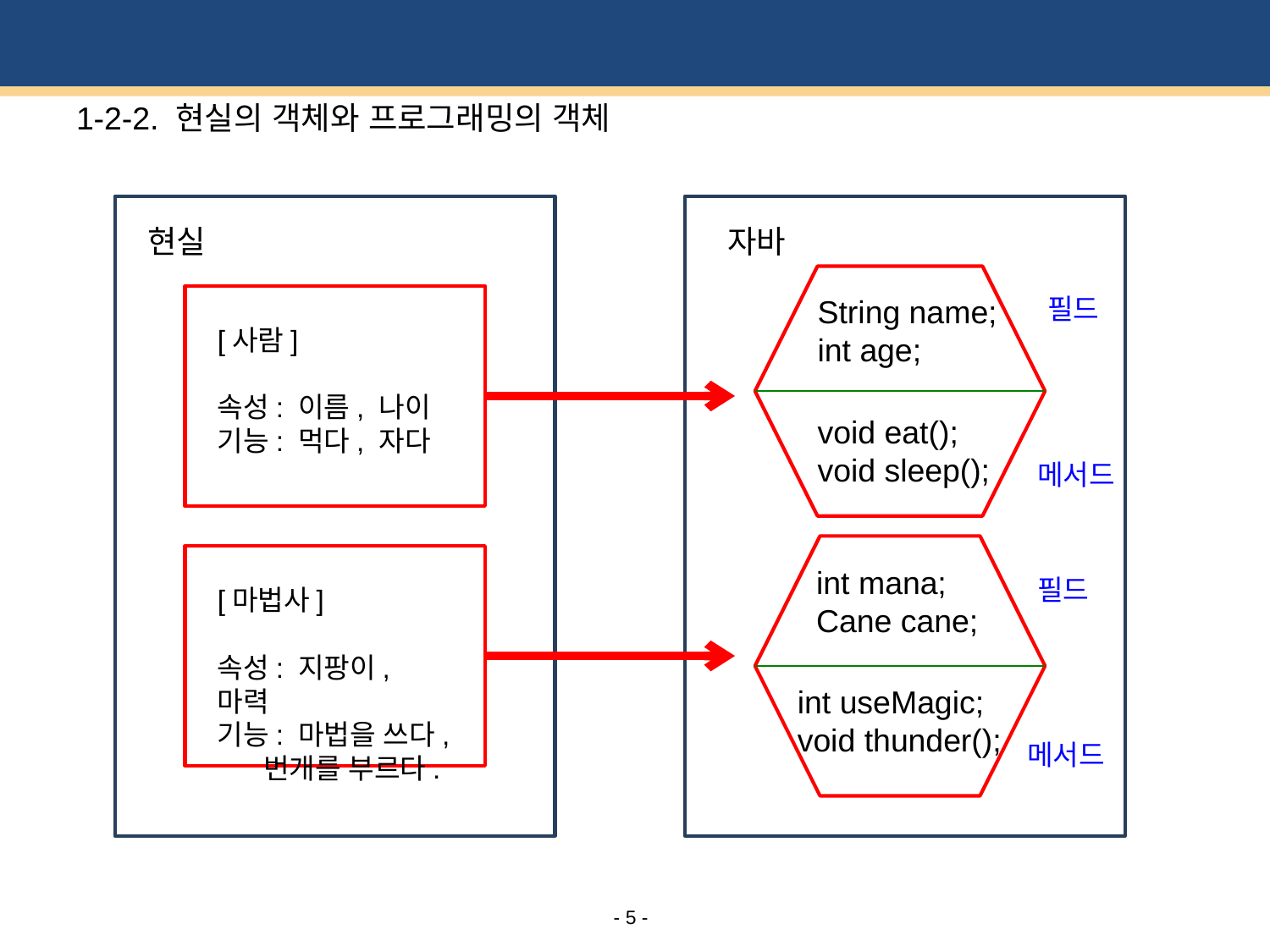

# 1-2-2. 현실의 객체와 프로그래밍의 객체

자바
현실

필드

String name;
int age;
[사람]

속성: 이름, 나이
기능: 먹다, 자다
void eat();
void sleep();
메서드

 int mana;
 Cane cane;
필드
[마법사]

속성: 지팡이, 마력
기능: 마법을 쓰다,
     번개를 부르다.
int useMagic;
void thunder();
메서드